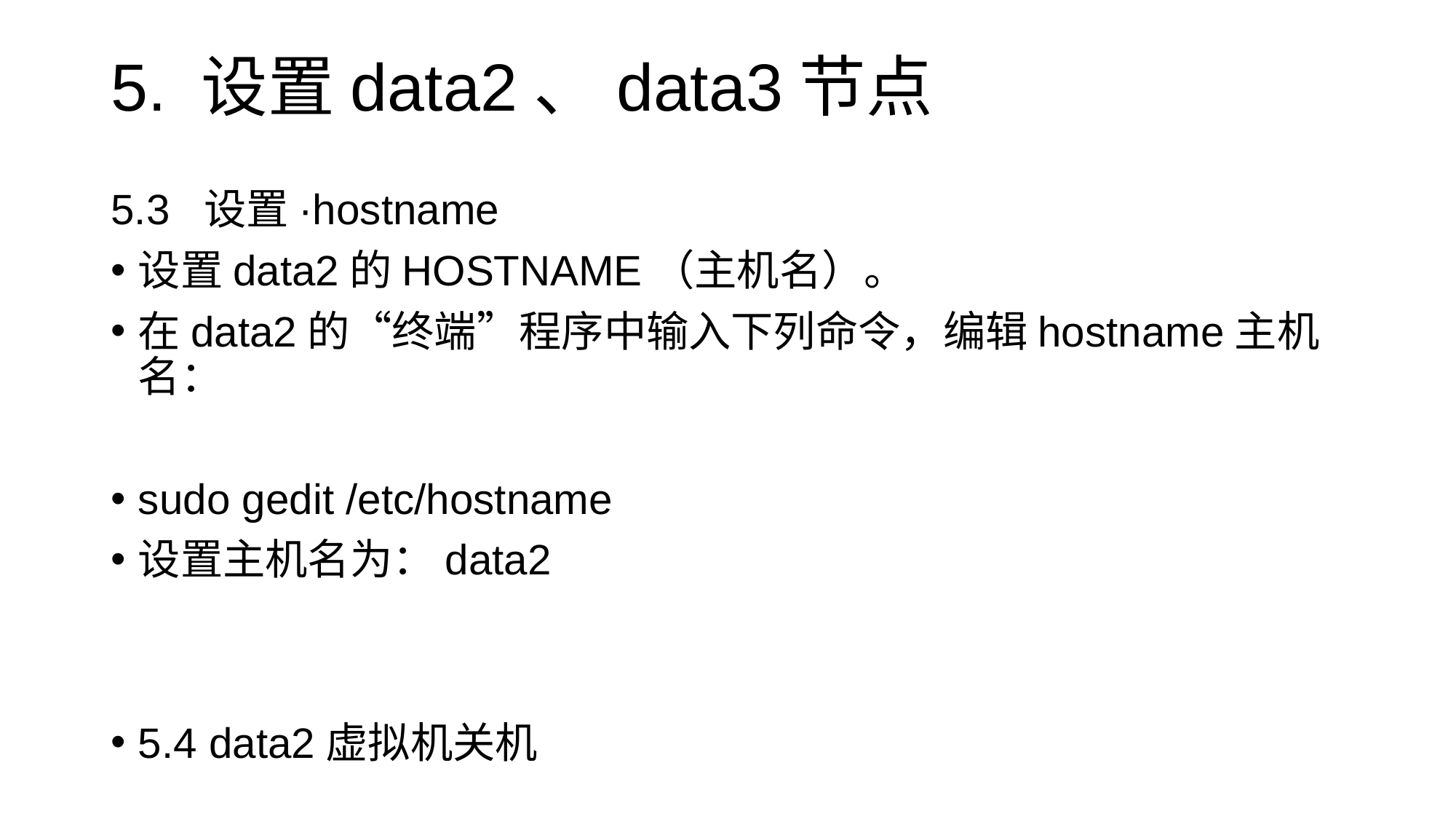

# 5. 设置data2、data3节点
5.3  设置·hostname
设置data2的HOSTNAME（主机名）。
在data2的“终端”程序中输入下列命令，编辑hostname主机名：

sudo gedit /etc/hostname
设置主机名为：data2

5.4 data2虚拟机关机